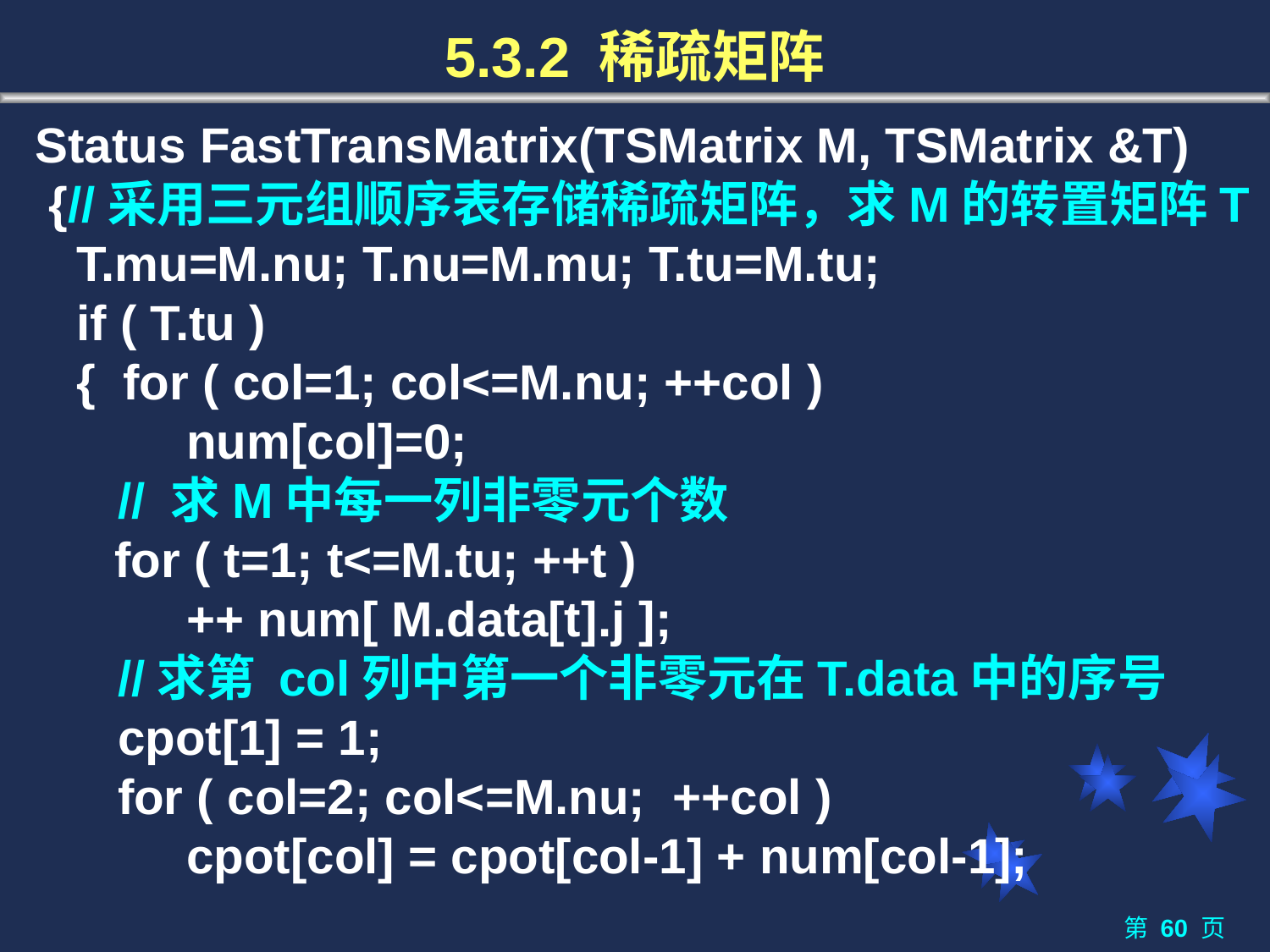

# 5.3.2 稀疏矩阵
Status FastTransMatrix(TSMatrix M, TSMatrix &T)
 {//采用三元组顺序表存储稀疏矩阵，求M的转置矩阵T
   T.mu=M.nu; T.nu=M.mu; T.tu=M.tu;
   if ( T.tu )
   {  for ( col=1; col<=M.nu; ++col )
           num[col]=0;
      // 求M中每一列非零元个数
      for ( t=1; t<=M.tu; ++t )
           ++ num[ M.data[t].j ];
      //求第 col列中第一个非零元在T.data中的序号
      cpot[1] = 1;
      for ( col=2; col<=M.nu;  ++col )
           cpot[col] = cpot[col-1] + num[col-1];
第 60 页